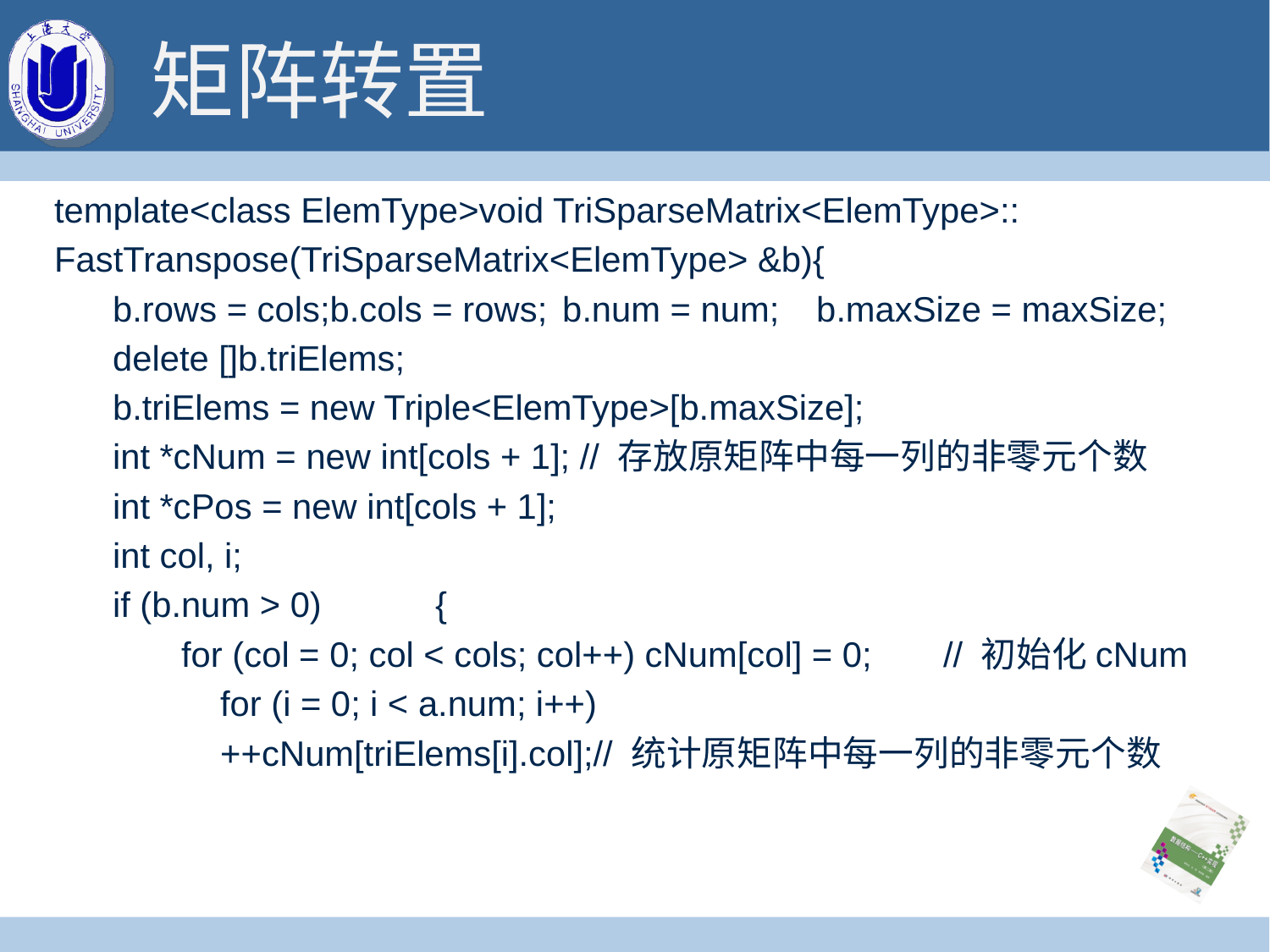

# 矩阵转置
template<class ElemType>void TriSparseMatrix<ElemType>::
FastTranspose(TriSparseMatrix<ElemType> &b){
      b.rows = cols;b.cols = rows;	b.num = num;	b.maxSize = maxSize;
      delete []b.triElems;
      b.triElems = new Triple<ElemType>[b.maxSize];
      int *cNum = new int[cols + 1]; // 存放原矩阵中每一列的非零元个数
      int *cPos = new int[cols + 1];
      int col, i;
      if (b.num > 0)	{
	for (col = 0; col < cols; col++) cNum[col] = 0;	// 初始化cNum
	    for (i = 0; i < a.num; i++)
	    ++cNum[triElems[i].col];// 统计原矩阵中每一列的非零元个数